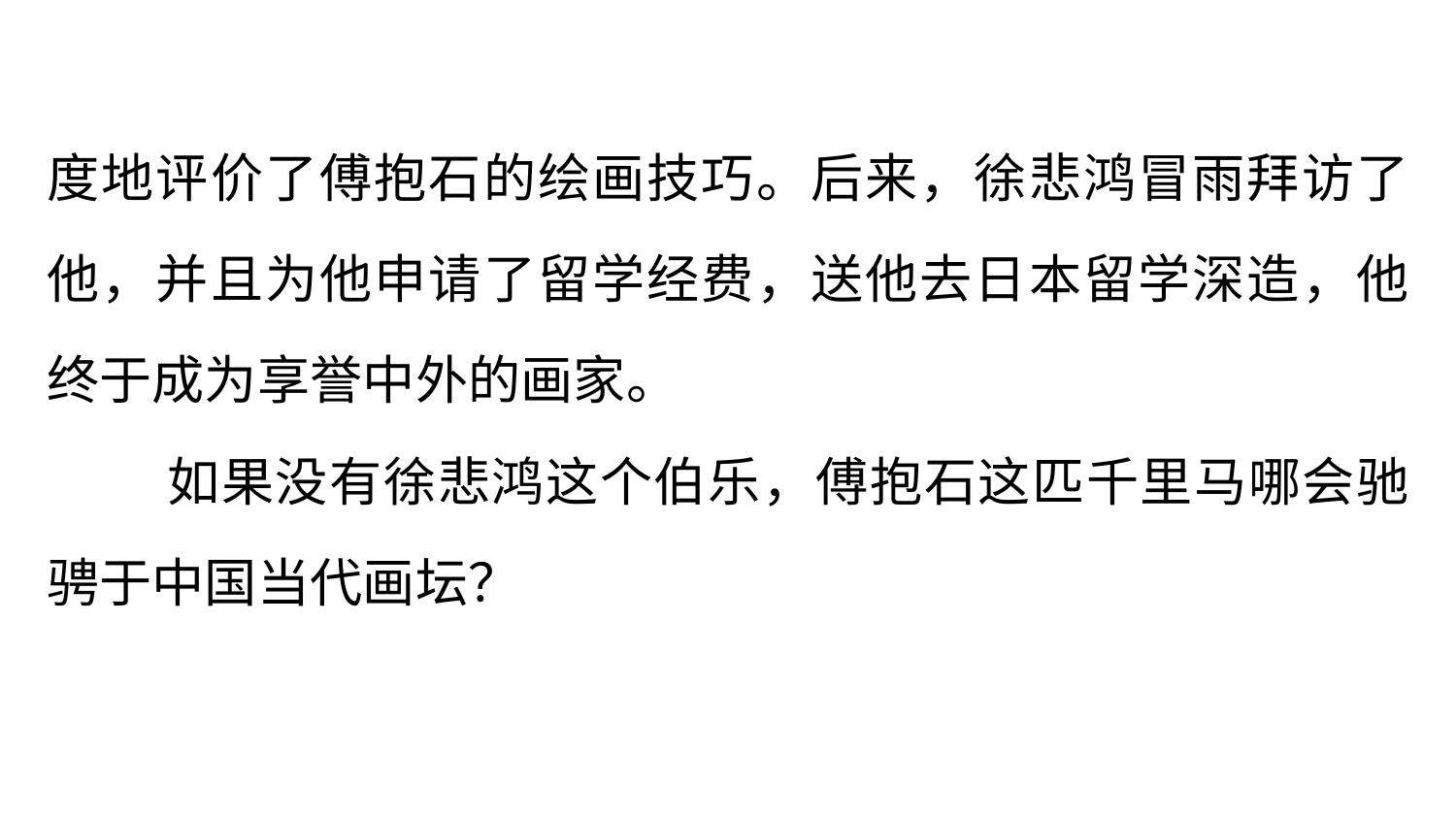

度地评价了傅抱石的绘画技巧。后来，徐悲鸿冒雨拜访了他，并且为他申请了留学经费，送他去日本留学深造，他终于成为享誉中外的画家。
        如果没有徐悲鸿这个伯乐，傅抱石这匹千里马哪会驰骋于中国当代画坛？